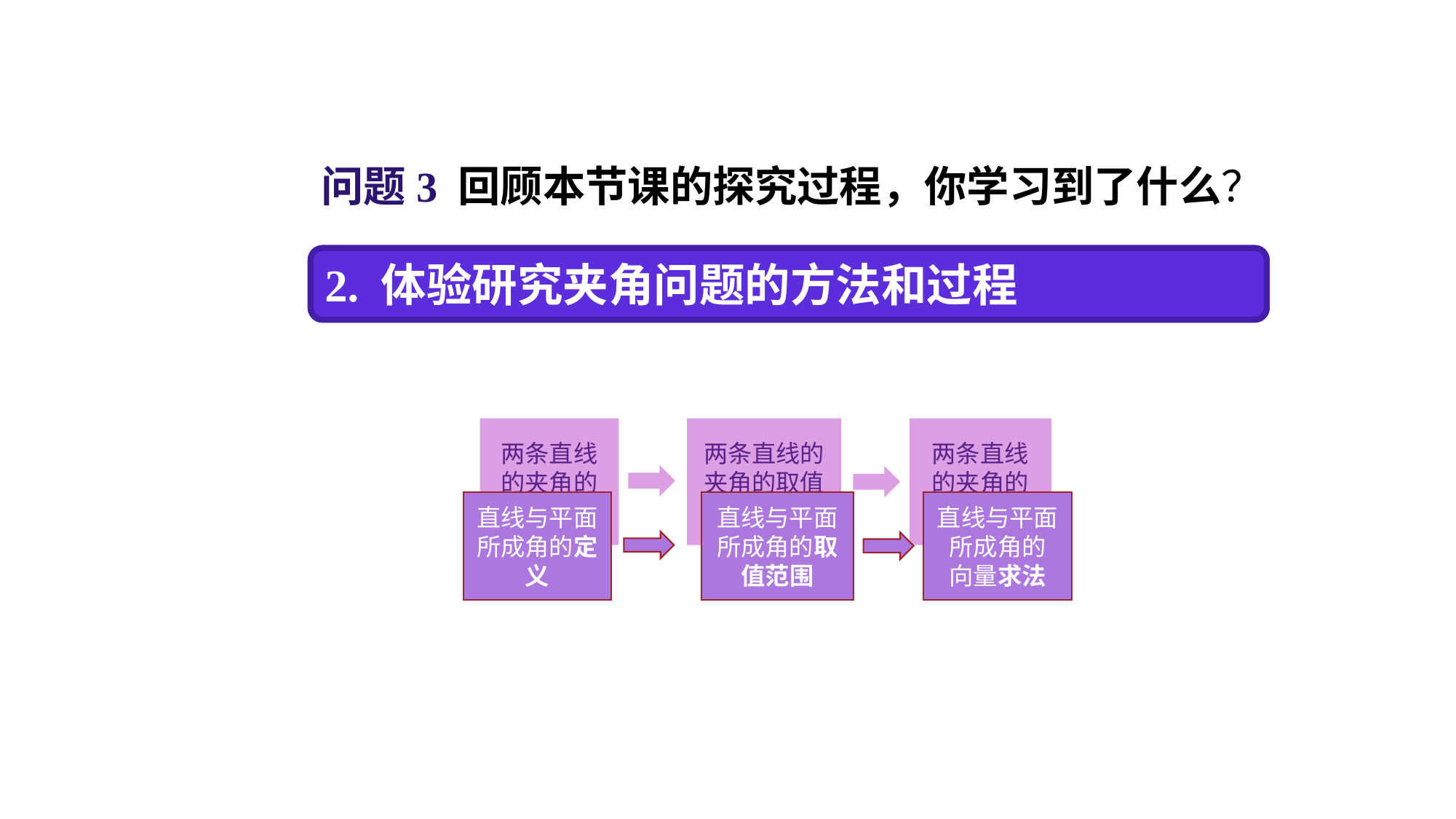

问题3 回顾本节课的探究过程，你学习到了什么？

2. 体验研究夹角问题的方法和过程
两条直线的夹角的定义
两条直线的夹角的取值范围
两条直线的夹角的向量求法

直线与平面所成角的定义
直线与平面所成角的取值范围
直线与平面所成角的
向量求法